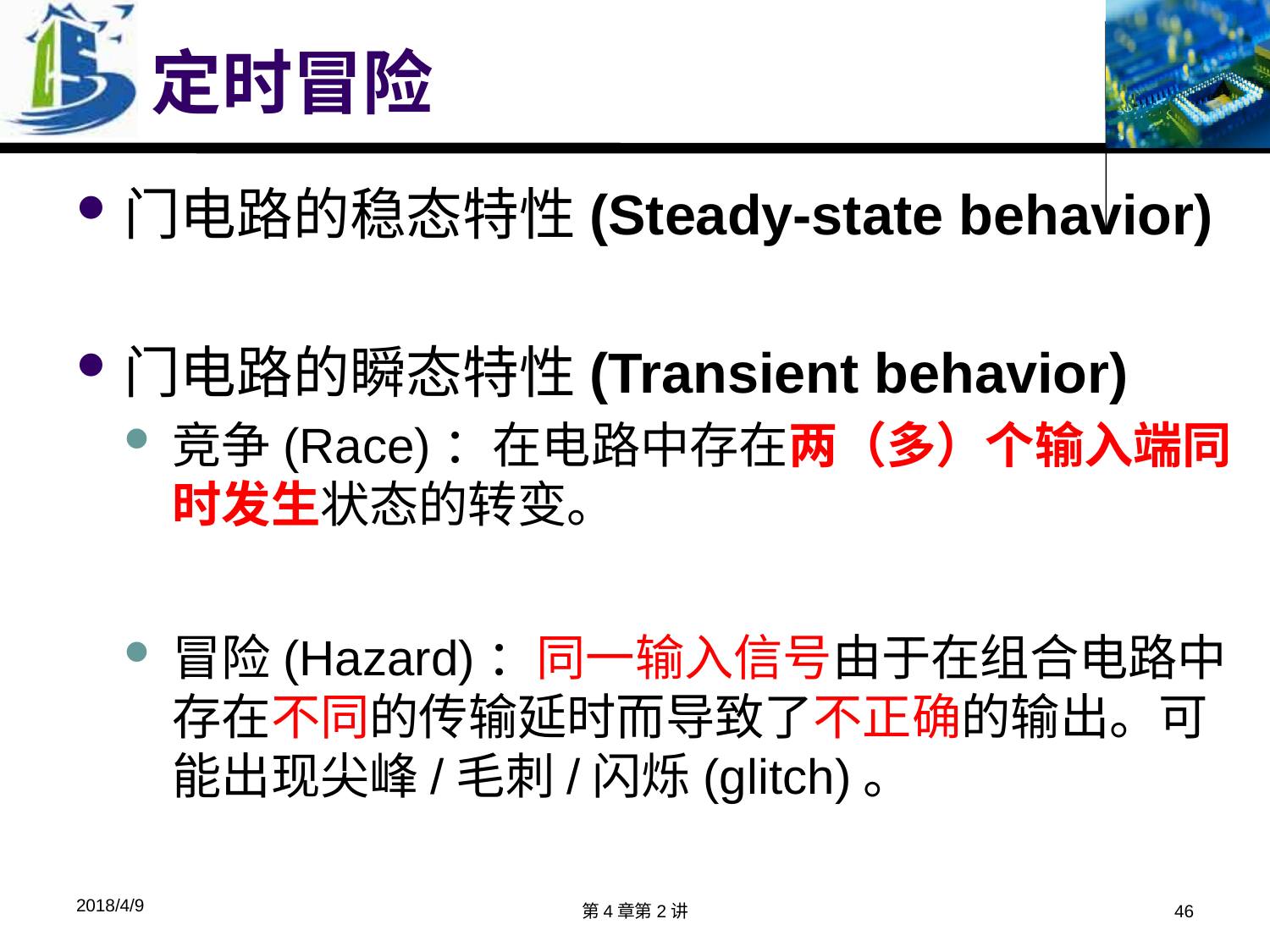

# 定时冒险
门电路的稳态特性(Steady-state behavior)

门电路的瞬态特性(Transient behavior)
竞争(Race)：在电路中存在两（多）个输入端同时发生状态的转变。

冒险(Hazard)：同一输入信号由于在组合电路中存在不同的传输延时而导致了不正确的输出。可能出现尖峰/毛刺/闪烁(glitch)。

2018/4/9
第4章第2讲
46